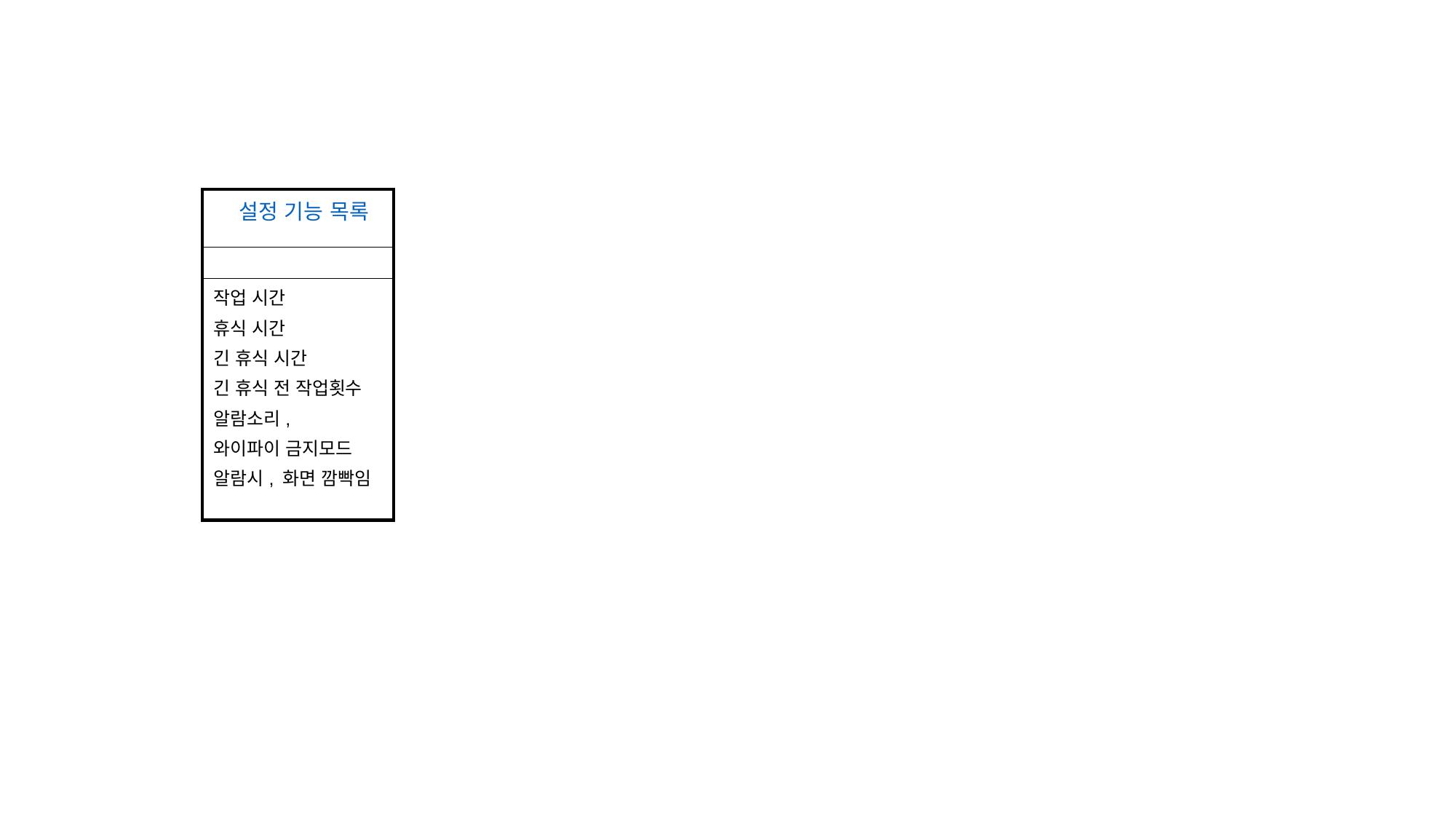

| 설정 기능 목록 |
| --- |
|  |
| 작업 시간 휴식 시간 긴 휴식 시간 긴 휴식 전 작업횟수 알람소리, 와이파이 금지모드 알람시, 화면 깜빡임 |